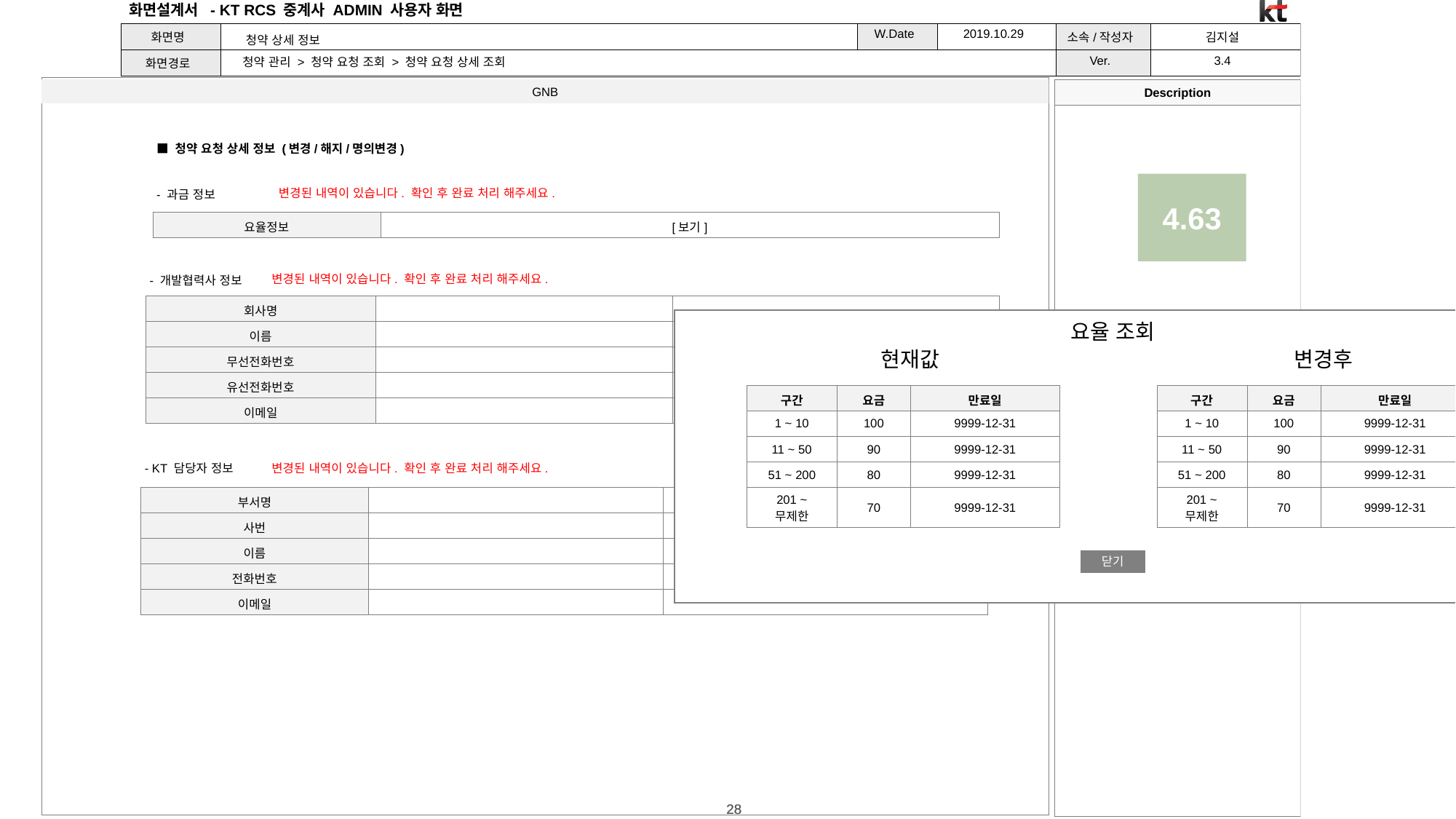

청약 상세 정보
청약 관리 > 청약 요청 조회 > 청약 요청 상세 조회
■ 청약 요청 상세 정보 (변경/해지/명의변경)
4.63
변경된 내역이 있습니다. 확인 후 완료 처리 해주세요.
- 과금 정보
| 요율정보 | [보기] |
| --- | --- |
변경된 내역이 있습니다. 확인 후 완료 처리 해주세요.
- 개발협력사 정보
| 회사명 |  |  |
| --- | --- | --- |
| 이름 |  |  |
| 무선전화번호 |  |  |
| 유선전화번호 |  |  |
| 이메일 |  |  |

요율 조회
현재값
변경후
| 구간 | 요금 | 만료일 |
| --- | --- | --- |
| 1 ~ 10 | 100 | 9999-12-31 |
| 11 ~ 50 | 90 | 9999-12-31 |
| 51 ~ 200 | 80 | 9999-12-31 |
| 201 ~ 무제한 | 70 | 9999-12-31 |
| 구간 | 요금 | 만료일 |
| --- | --- | --- |
| 1 ~ 10 | 100 | 9999-12-31 |
| 11 ~ 50 | 90 | 9999-12-31 |
| 51 ~ 200 | 80 | 9999-12-31 |
| 201 ~ 무제한 | 70 | 9999-12-31 |
- KT 담당자 정보
변경된 내역이 있습니다. 확인 후 완료 처리 해주세요.
| 부서명 |  |  |
| --- | --- | --- |
| 사번 |  |  |
| 이름 |  |  |
| 전화번호 |  |  |
| 이메일 |  |  |
닫기